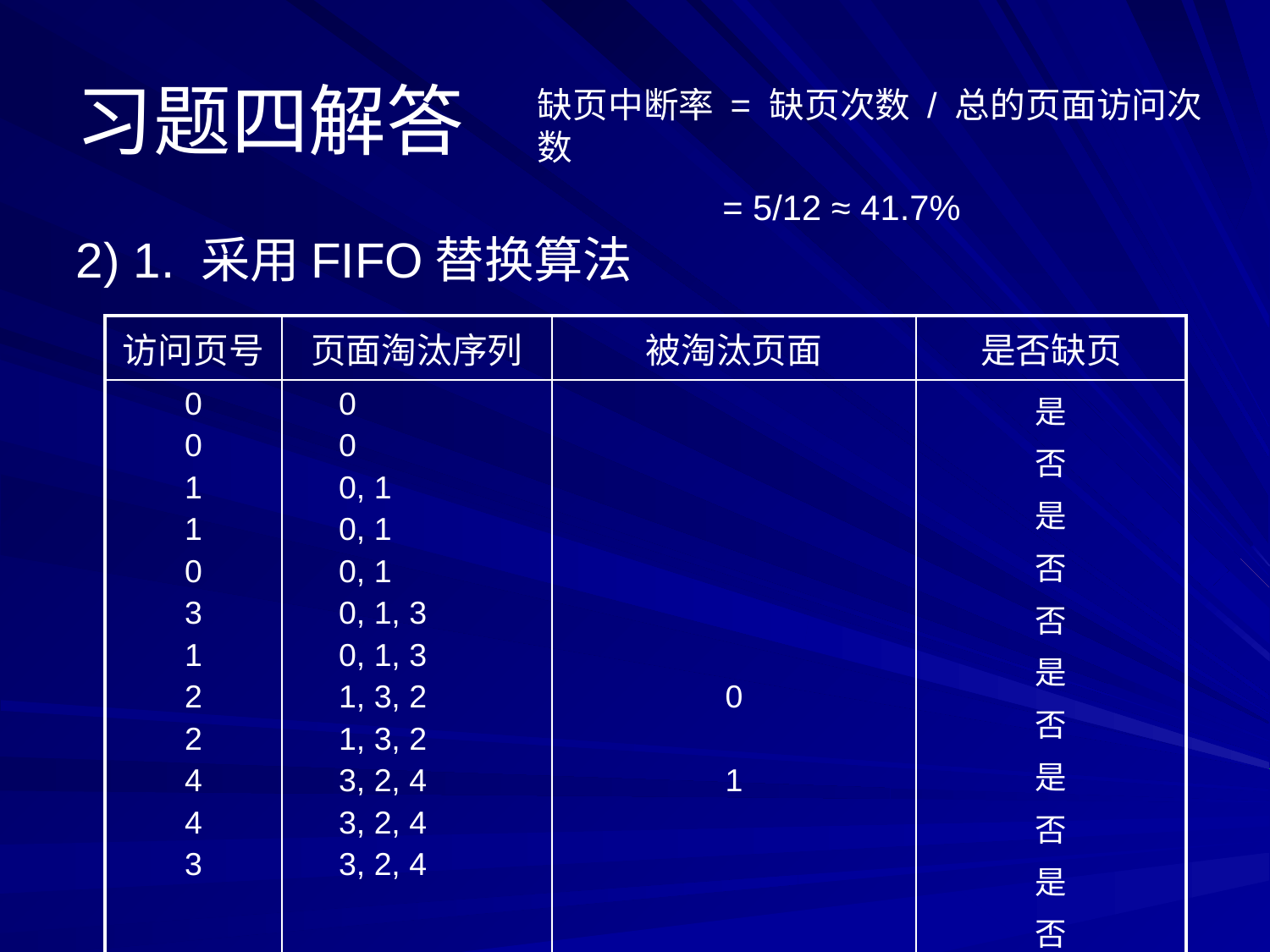

# 习题四解答
缺页中断率 = 缺页次数 / 总的页面访问次数
                   = 5/12 ≈ 41.7%
2) 1. 采用FIFO替换算法
| 访问页号 | 页面淘汰序列 | 被淘汰页面 | 是否缺页 |
| --- | --- | --- | --- |
| 0 0 1 1 0 3 1 2 2 4 4 3 | 0 0 0, 1 0, 1 0, 1 0, 1, 3 0, 1, 3 1, 3, 2 1, 3, 2 3, 2, 4 3, 2, 4 3, 2, 4 | 0 1 | 是 否 是 否 否 是 否 是 否 是 否 否 |